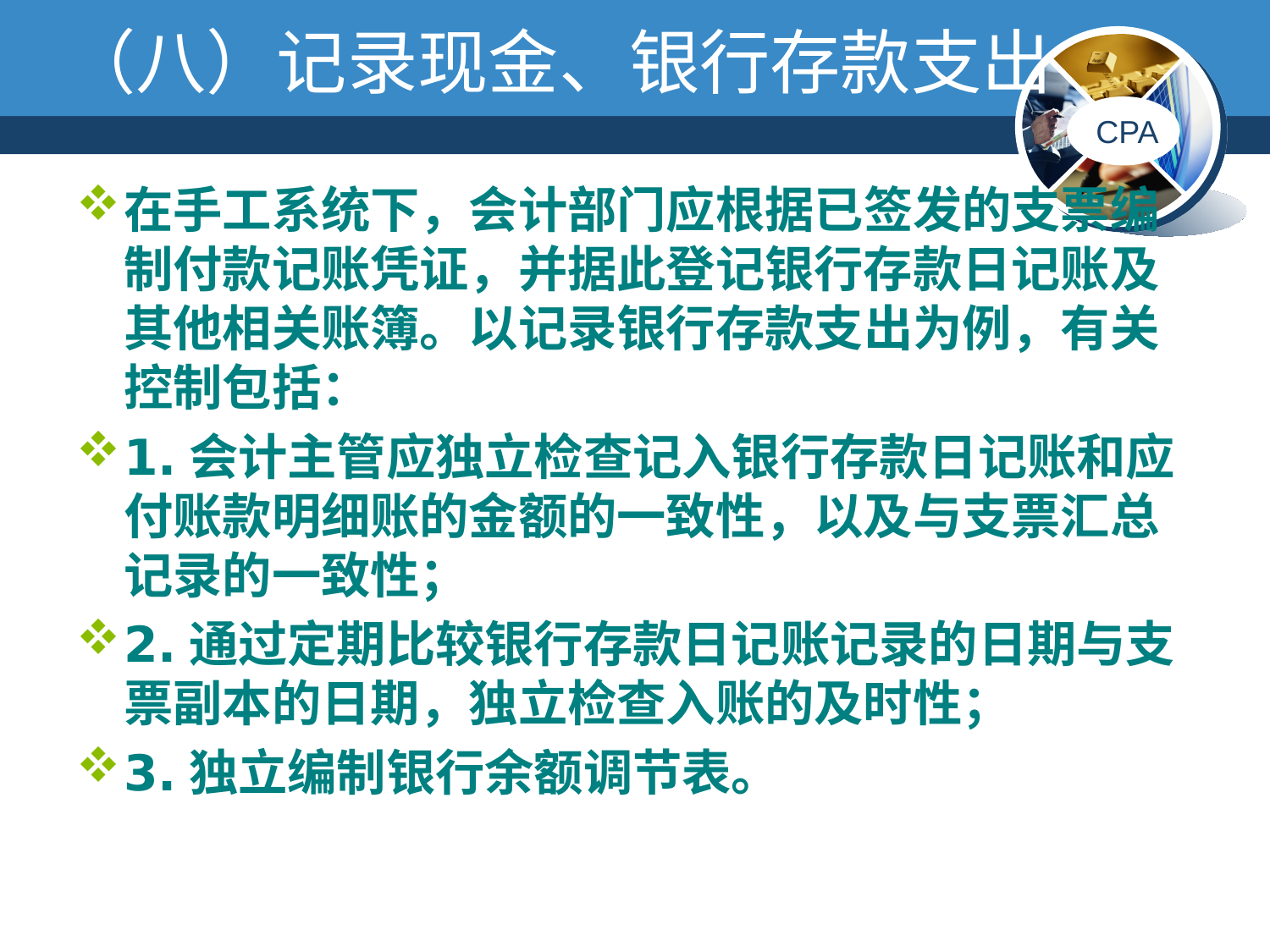

# （八）记录现金、银行存款支出
在手工系统下，会计部门应根据已签发的支票编制付款记账凭证，并据此登记银行存款日记账及其他相关账簿。以记录银行存款支出为例，有关控制包括：
1.会计主管应独立检查记入银行存款日记账和应付账款明细账的金额的一致性，以及与支票汇总记录的一致性；
2.通过定期比较银行存款日记账记录的日期与支票副本的日期，独立检查入账的及时性；
3.独立编制银行余额调节表。